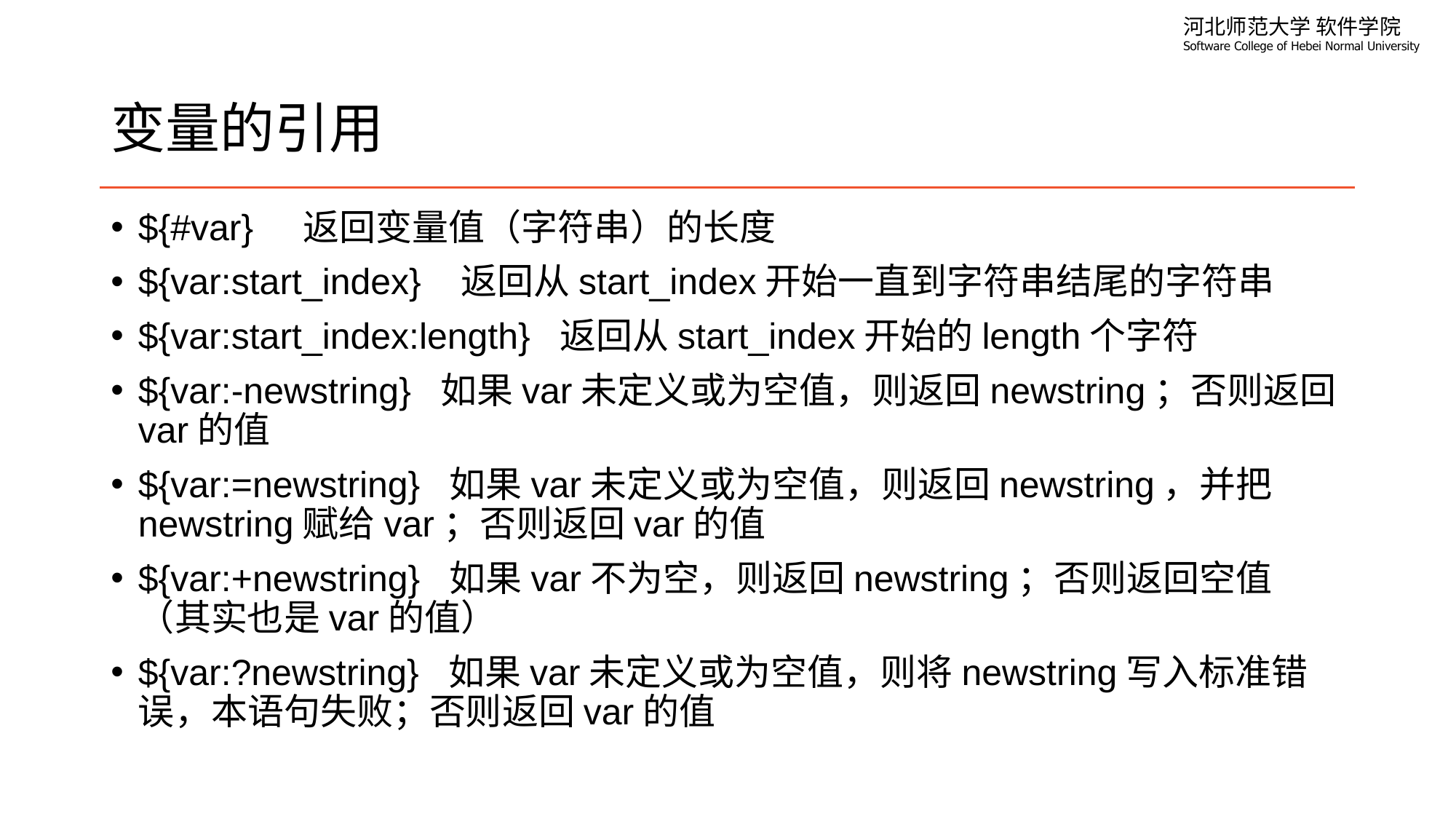

# 变量的引用
${#var}    返回变量值（字符串）的长度
${var:start_index}   返回从start_index开始一直到字符串结尾的字符串
${var:start_index:length}  返回从start_index开始的length个字符
${var:-newstring}  如果var未定义或为空值，则返回newstring；否则返回var的值
${var:=newstring}  如果var未定义或为空值，则返回newstring，并把newstring赋给var；否则返回var的值
${var:+newstring}  如果var不为空，则返回newstring；否则返回空值（其实也是var的值）
${var:?newstring}  如果var未定义或为空值，则将newstring写入标准错误，本语句失败；否则返回var的值